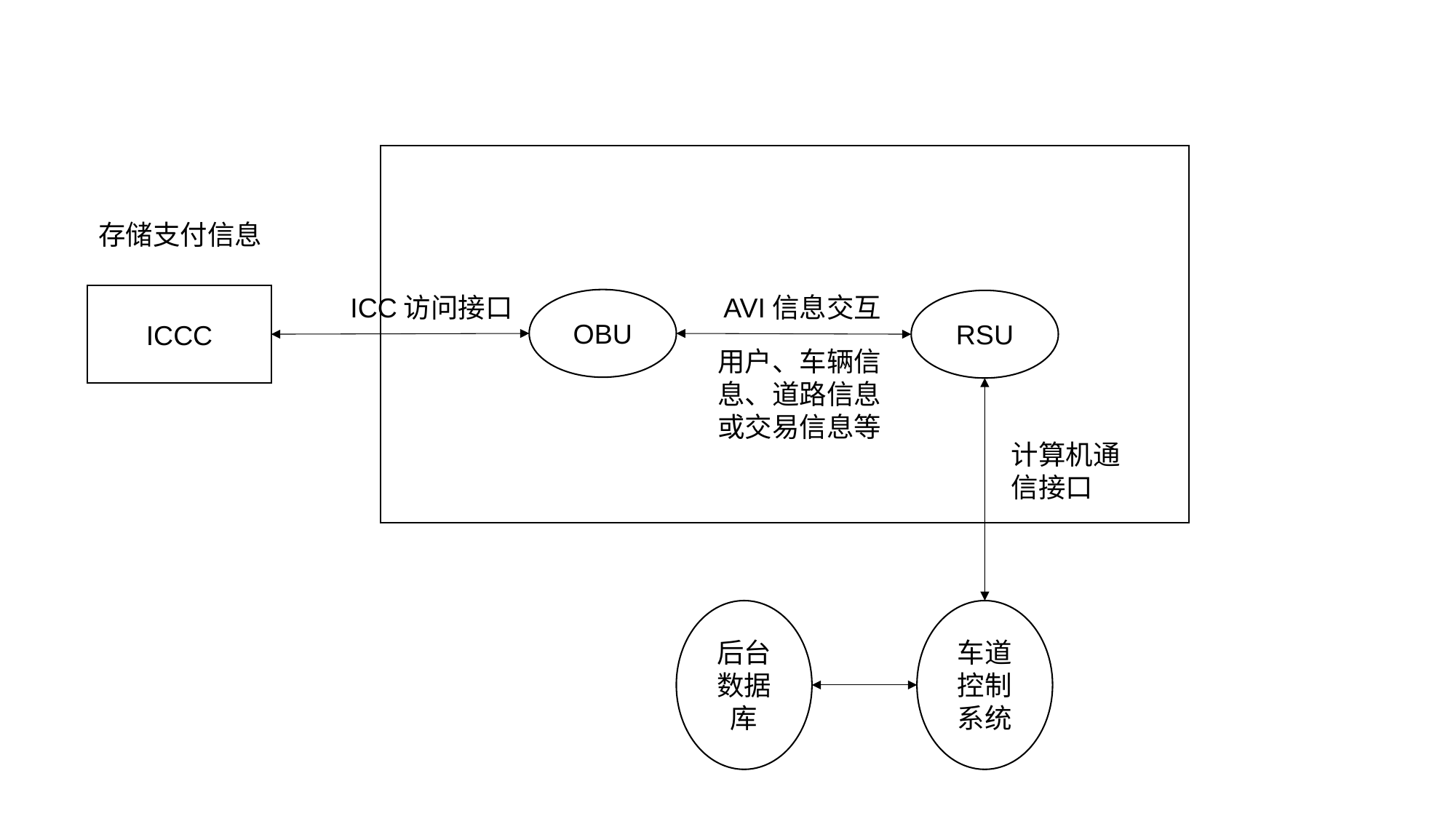

存储支付信息
ICCC
ICC访问接口
AVI信息交互
OBU
RSU
用户、车辆信息、道路信息或交易信息等
计算机通信接口
后台数据库
车道控制系统